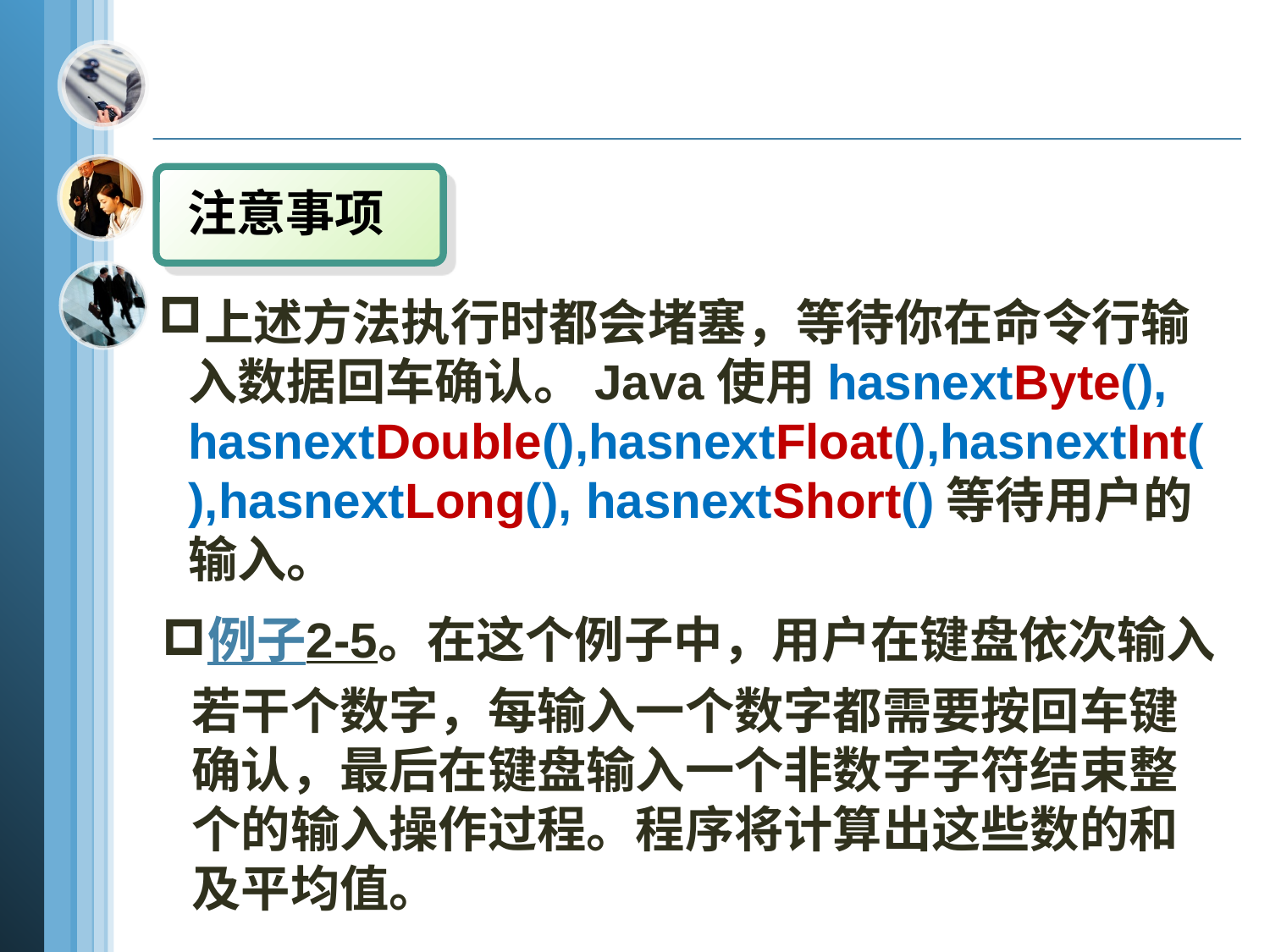

注意事项
上述方法执行时都会堵塞，等待你在命令行输入数据回车确认。Java使用hasnextByte(), hasnextDouble(),hasnextFloat(),hasnextInt(),hasnextLong(), hasnextShort()等待用户的输入。
例子2-5。在这个例子中，用户在键盘依次输入若干个数字，每输入一个数字都需要按回车键确认，最后在键盘输入一个非数字字符结束整个的输入操作过程。程序将计算出这些数的和及平均值。